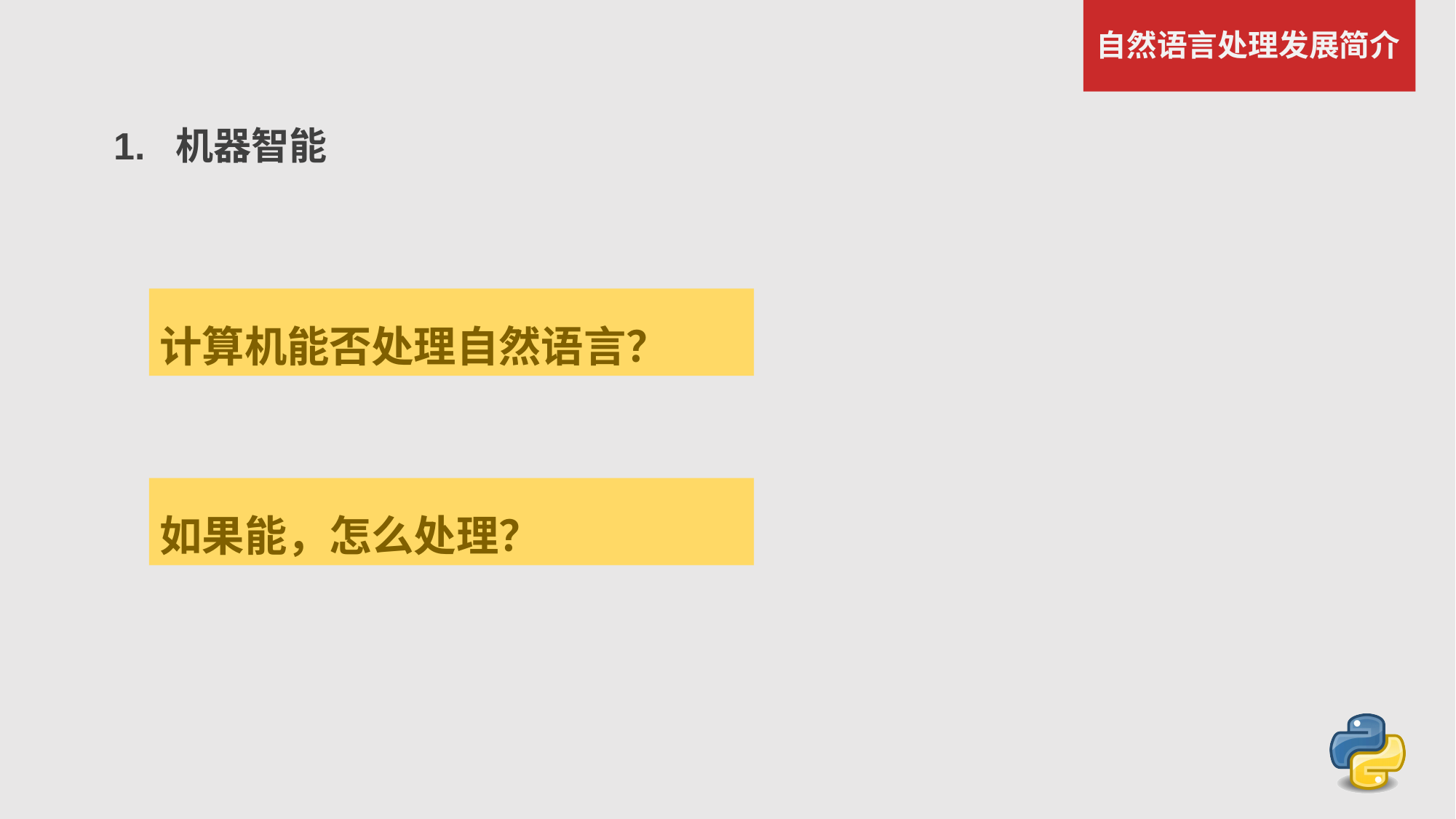

自然语言处理发展简介
1.  机器智能
计算机能否处理自然语言？
如果能，怎么处理？